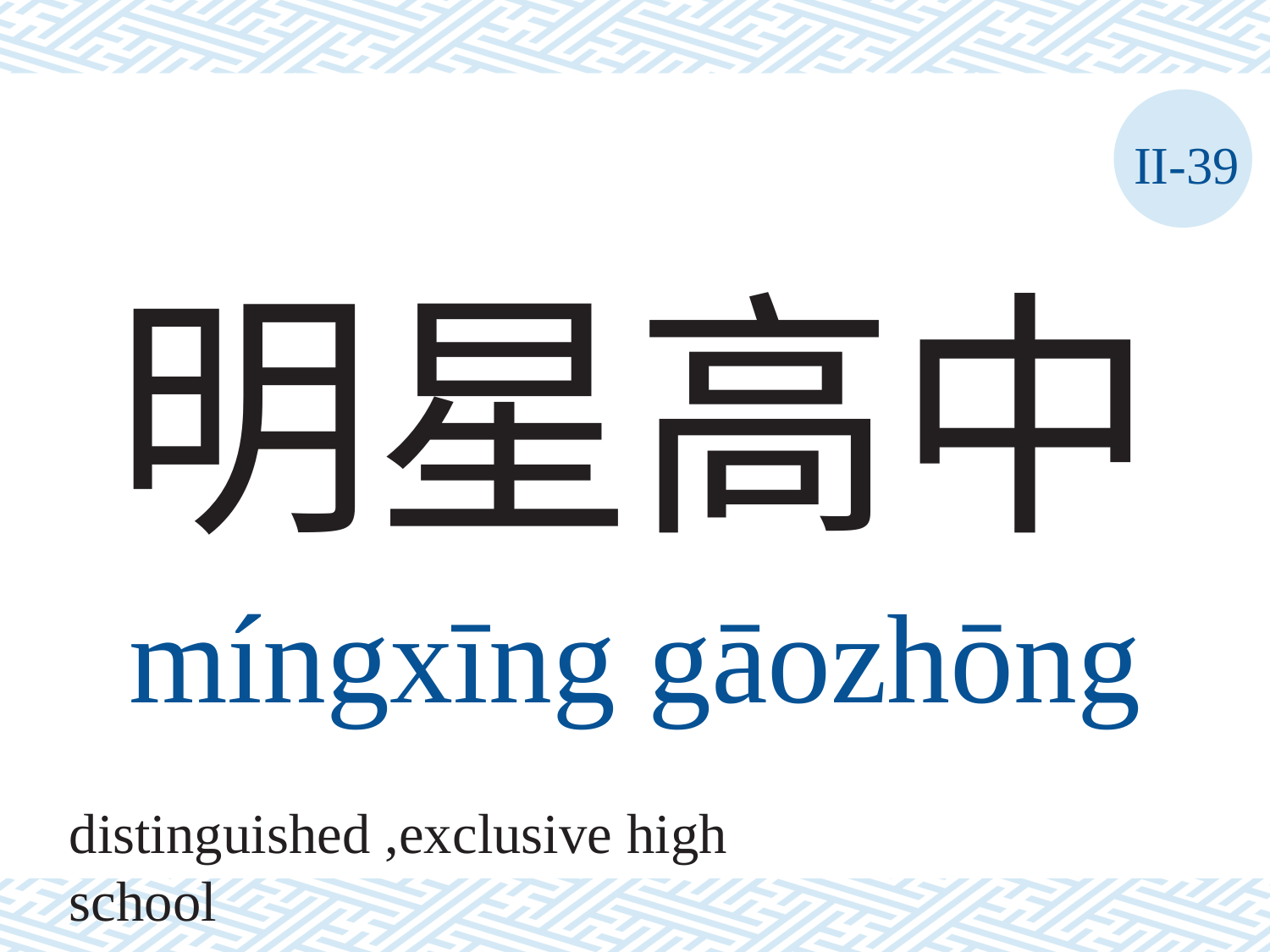

II-39
# 明星高中
míngxīng	gāozhōng
distinguished ,exclusive high school